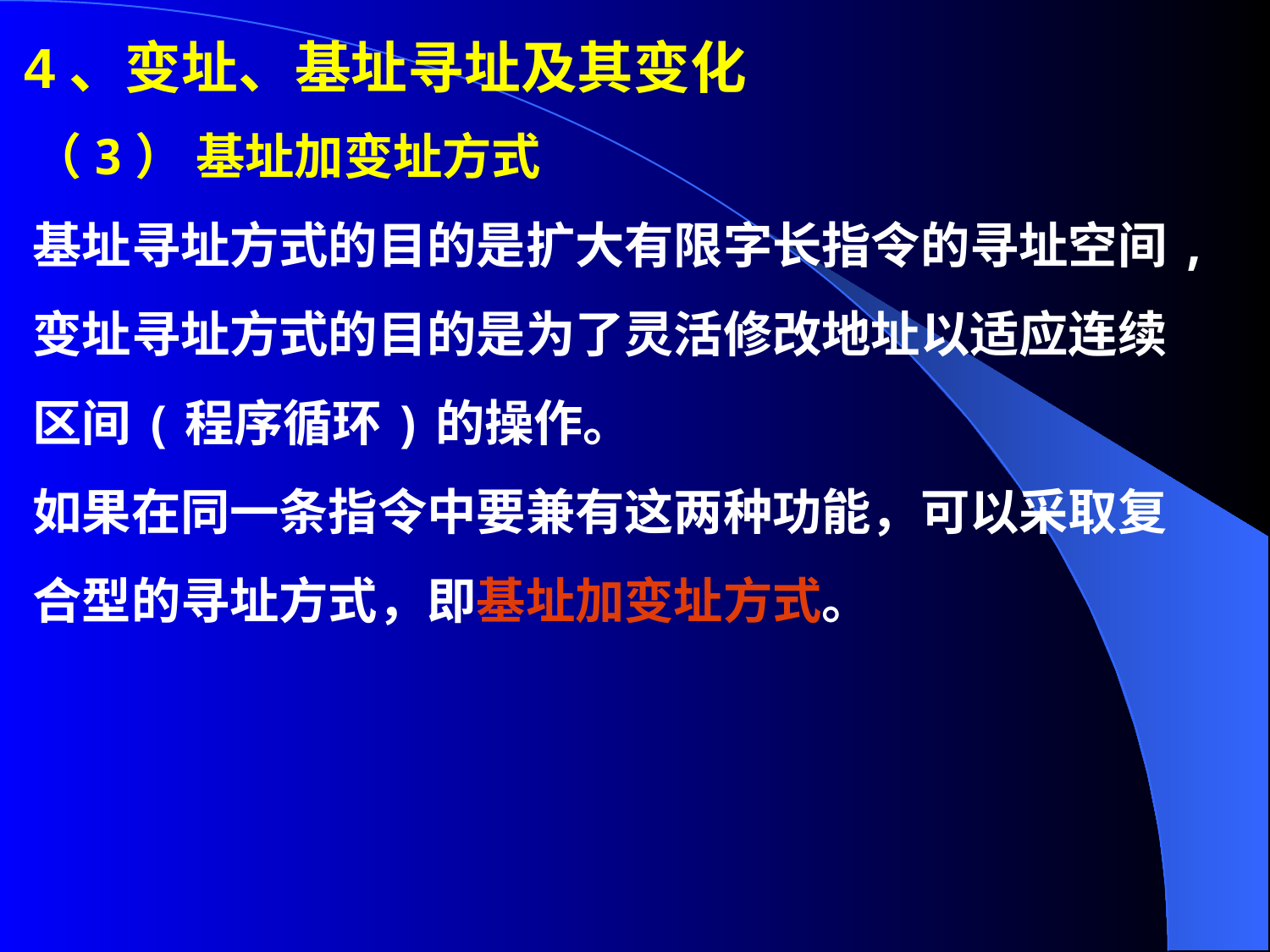

4、变址、基址寻址及其变化
（3） 基址加变址方式
基址寻址方式的目的是扩大有限字长指令的寻址空间,变址寻址方式的目的是为了灵活修改地址以适应连续区间(程序循环)的操作。
如果在同一条指令中要兼有这两种功能，可以采取复合型的寻址方式，即基址加变址方式。